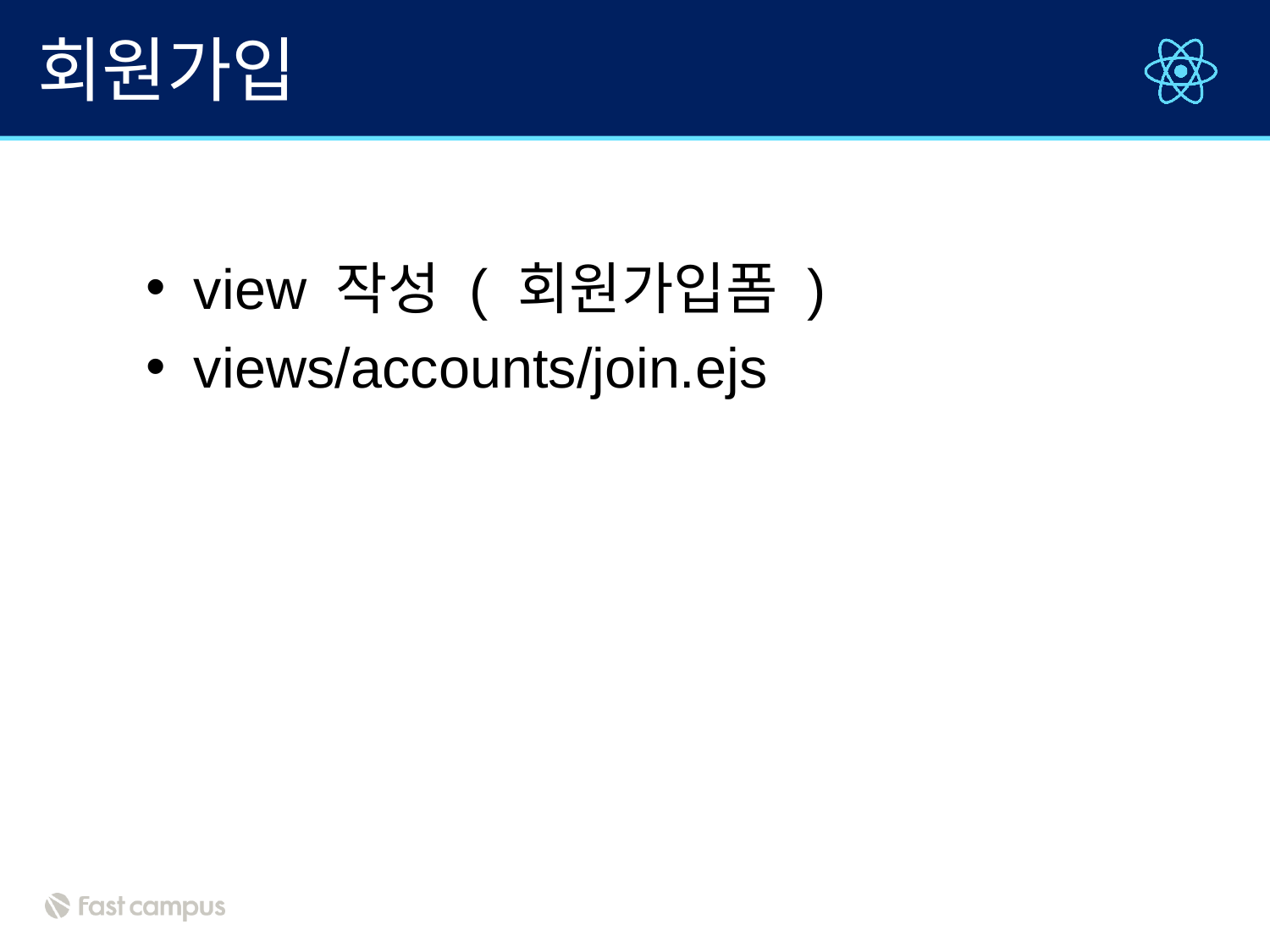

# 회원가입
view 작성 ( 회원가입폼 )
views/accounts/join.ejs